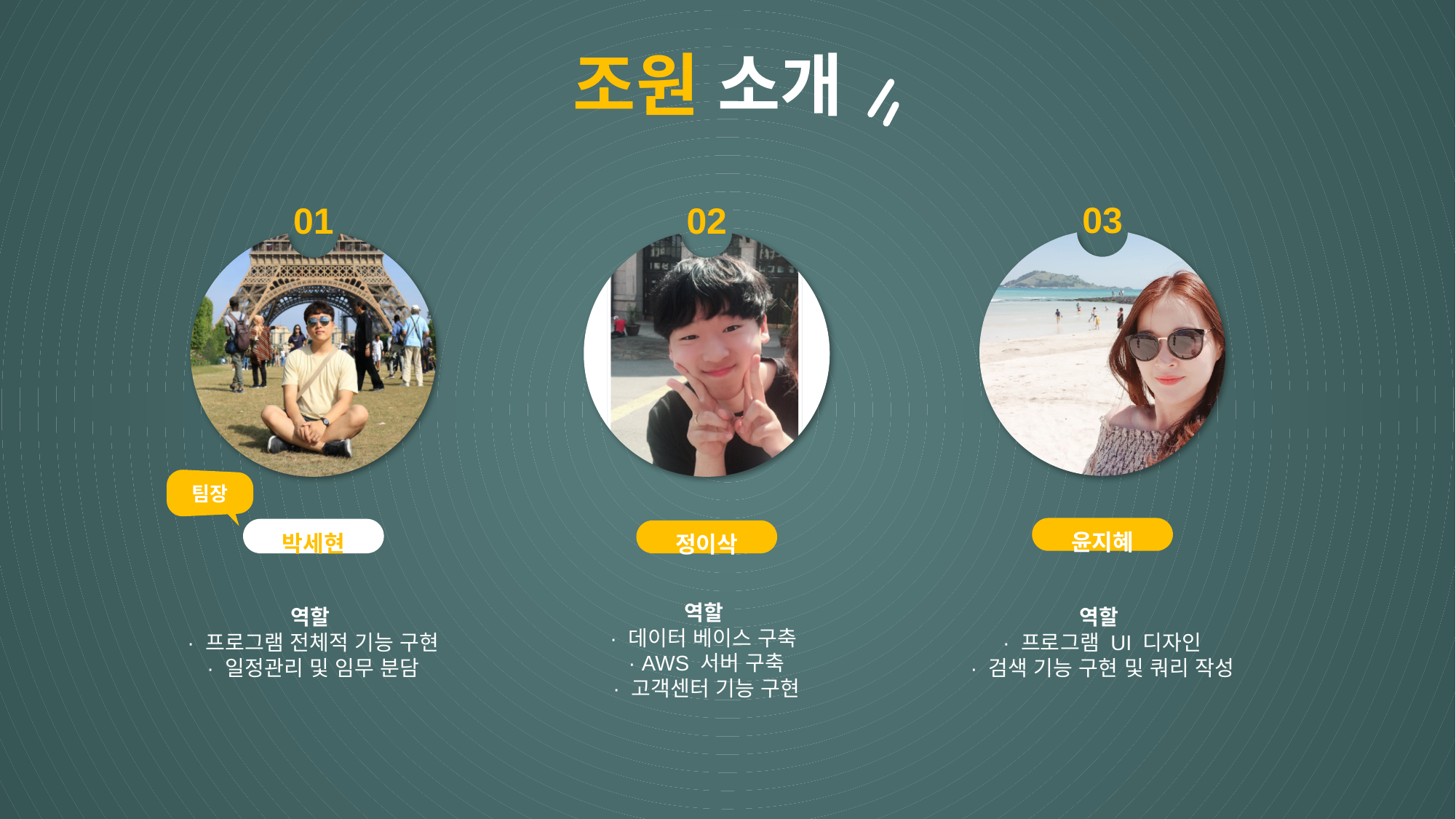

조원 소개
03
01
02

팀장

윤지혜
박세현
정이삭
역할
· 프로그램 전체적 기능 구현
· 일정관리 및 임무 분담
역할
· 프로그램 UI 디자인
· 검색 기능 구현 및 쿼리 작성
역할
· 데이터 베이스 구축
· AWS 서버 구축
· 고객센터 기능 구현